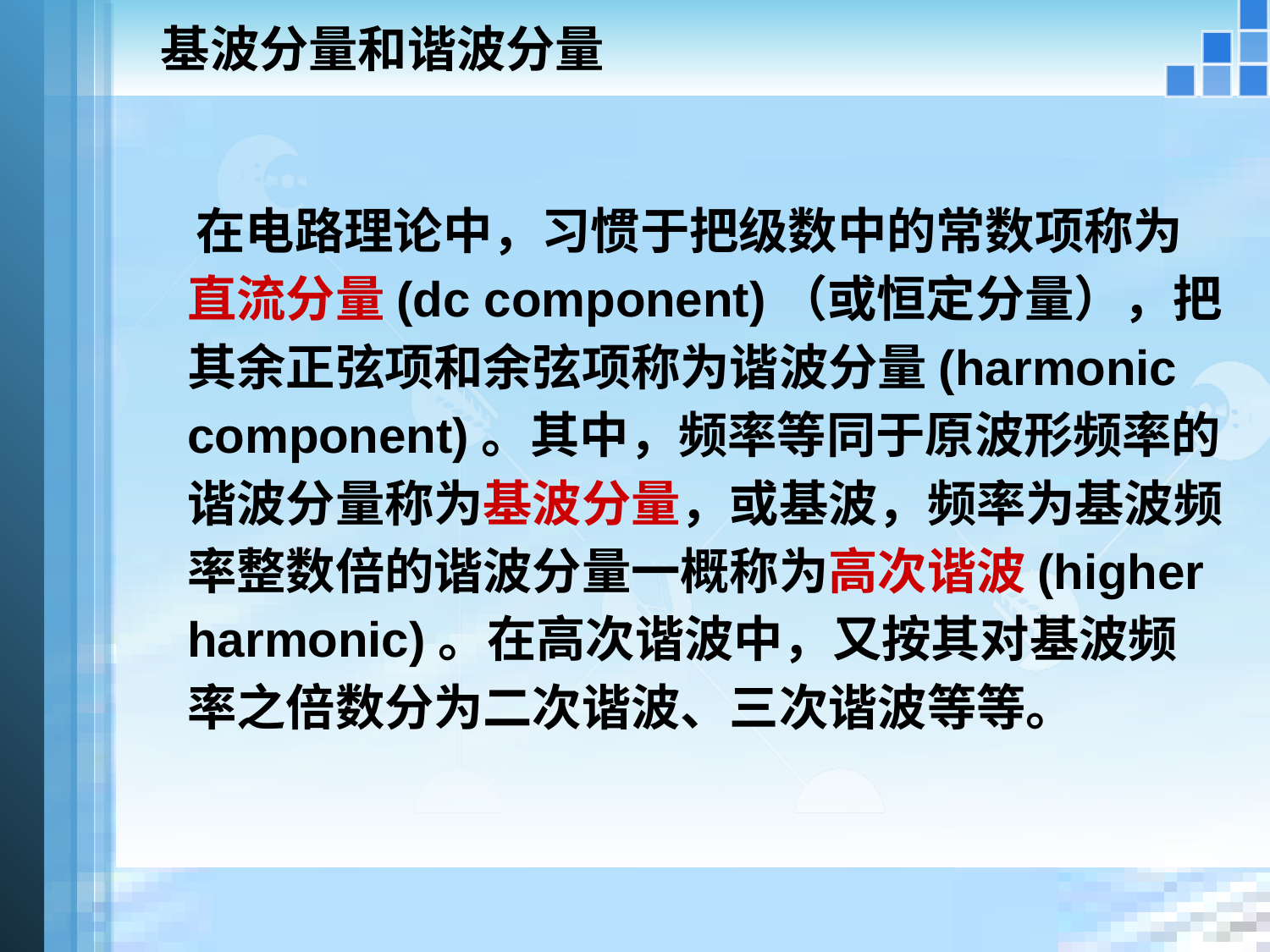

# 基波分量和谐波分量

    在电路理论中，习惯于把级数中的常数项称为直流分量(dc component)（或恒定分量），把其余正弦项和余弦项称为谐波分量(harmonic component)。其中，频率等同于原波形频率的谐波分量称为基波分量，或基波，频率为基波频率整数倍的谐波分量一概称为高次谐波(higher harmonic)。在高次谐波中，又按其对基波频率之倍数分为二次谐波、三次谐波等等。